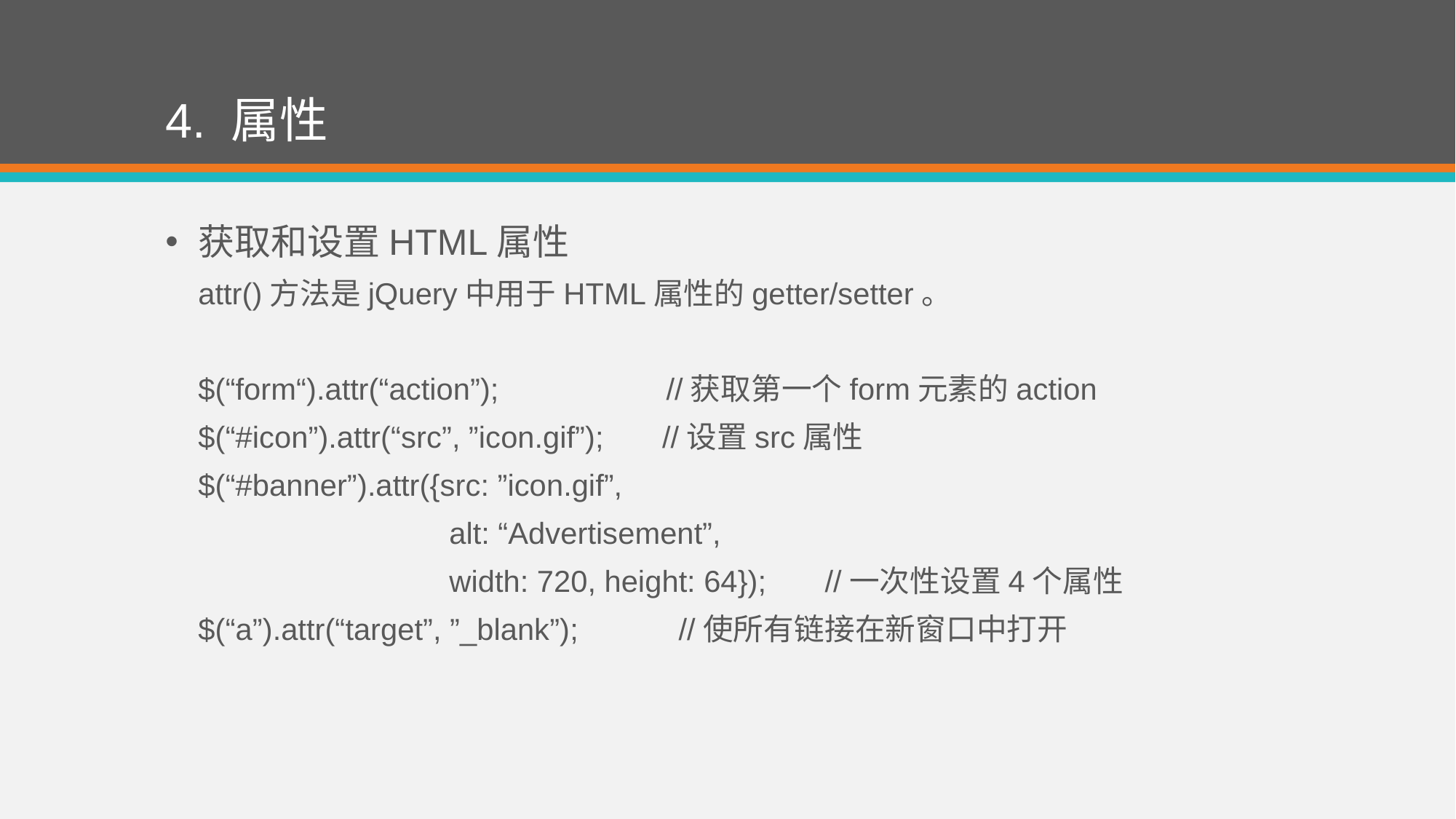

# 4. 属性
获取和设置HTML属性
attr()方法是jQuery中用于HTML属性的getter/setter。

$(“form“).attr(“action”);                    //获取第一个form元素的action
$(“#icon”).attr(“src”, ”icon.gif”);       //设置src属性
$(“#banner”).attr({src: ”icon.gif”,
                              alt: “Advertisement”,
                              width: 720, height: 64});       //一次性设置4个属性
$(“a”).attr(“target”, ”_blank”);            //使所有链接在新窗口中打开